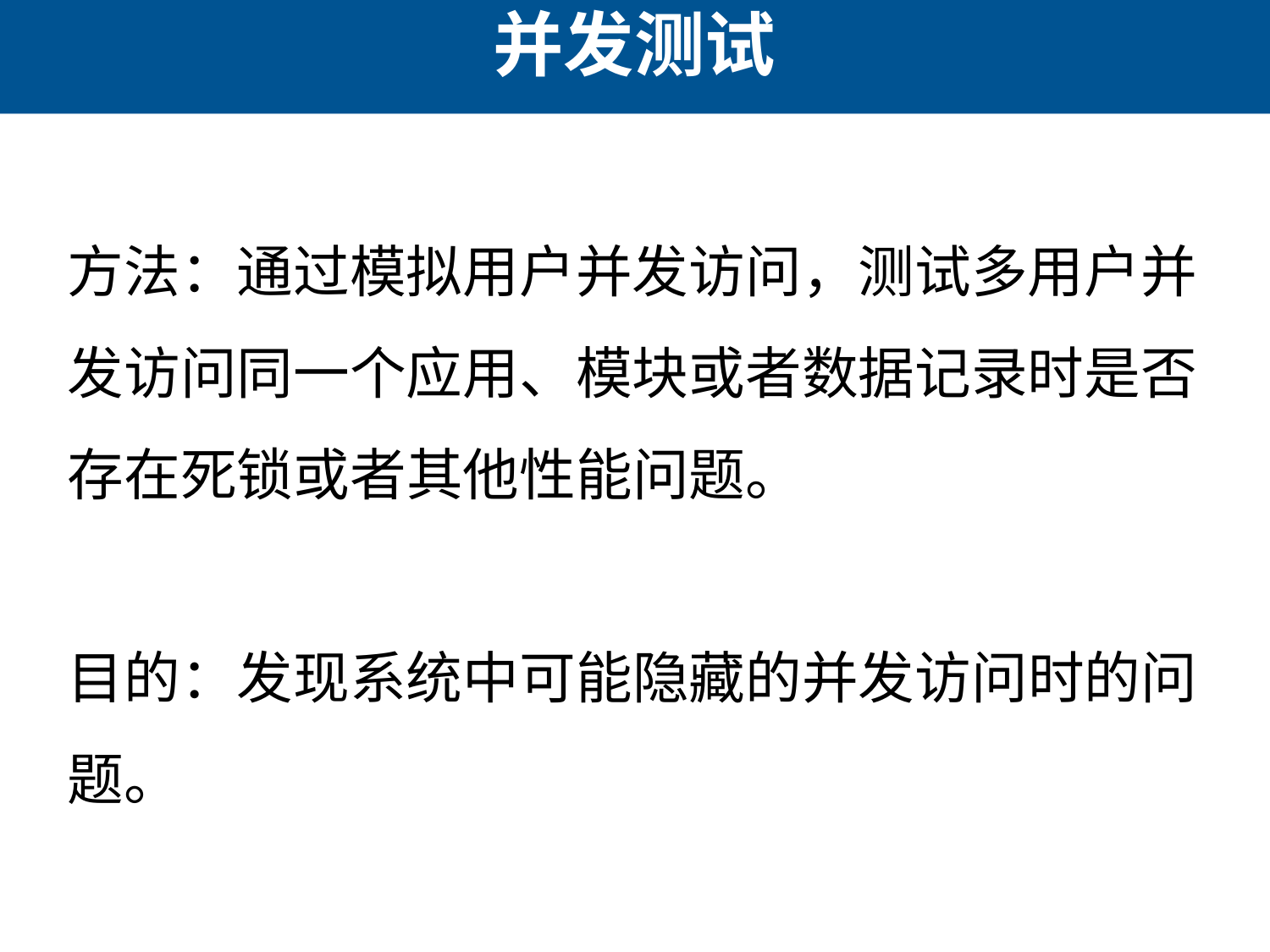

# 并发测试
方法：通过模拟用户并发访问，测试多用户并发访问同一个应用、模块或者数据记录时是否存在死锁或者其他性能问题。

目的：发现系统中可能隐藏的并发访问时的问题。